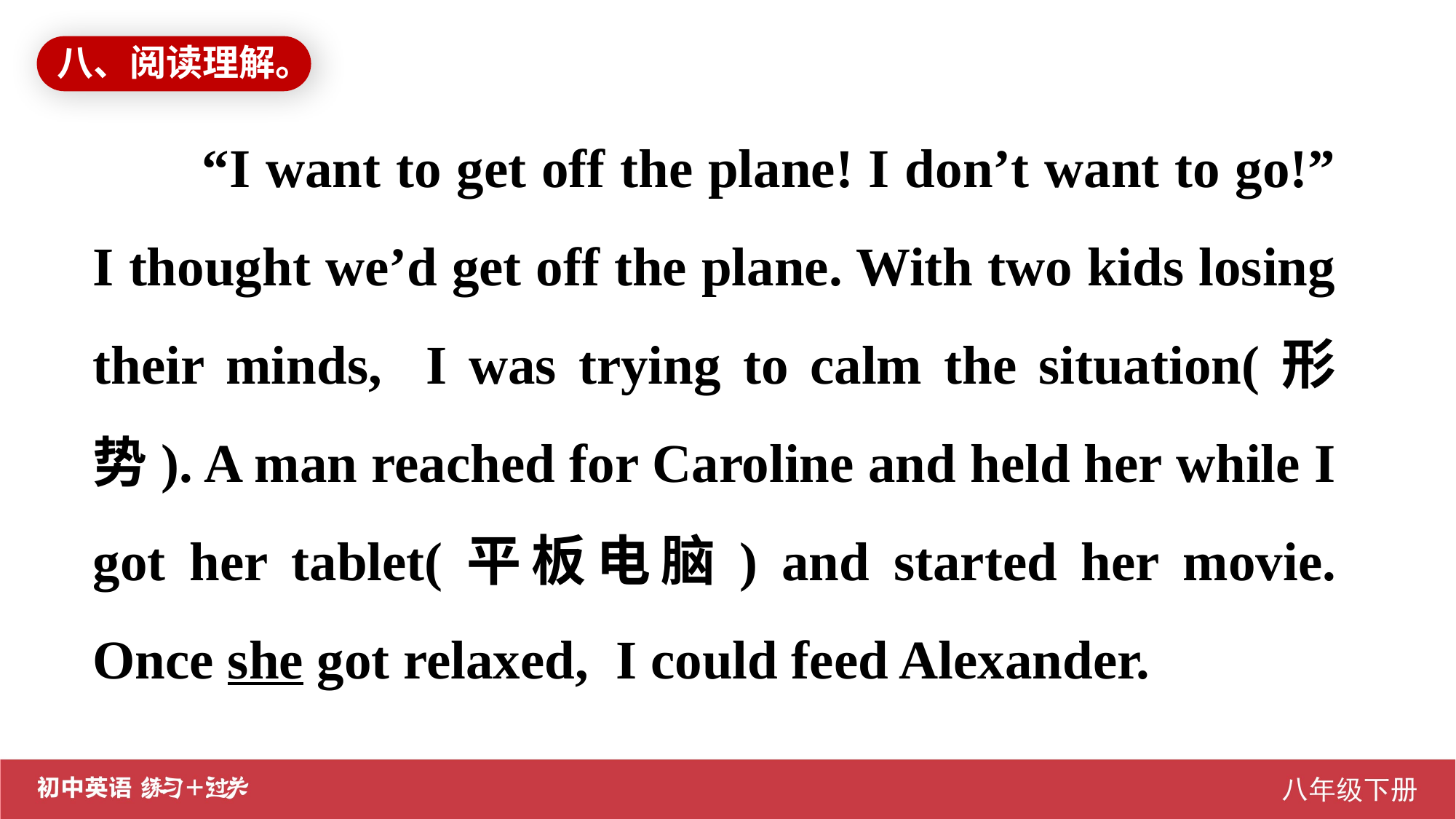

八、阅读理解。

“I want to get off the plane! I don’t want to go!” I thought we’d get off the plane. With two kids losing their minds,  I was trying to calm the situation(形势). A man reached for Caroline and held her while I got her tablet(平板电脑) and started her movie. Once she got relaxed,  I could feed Alexander.